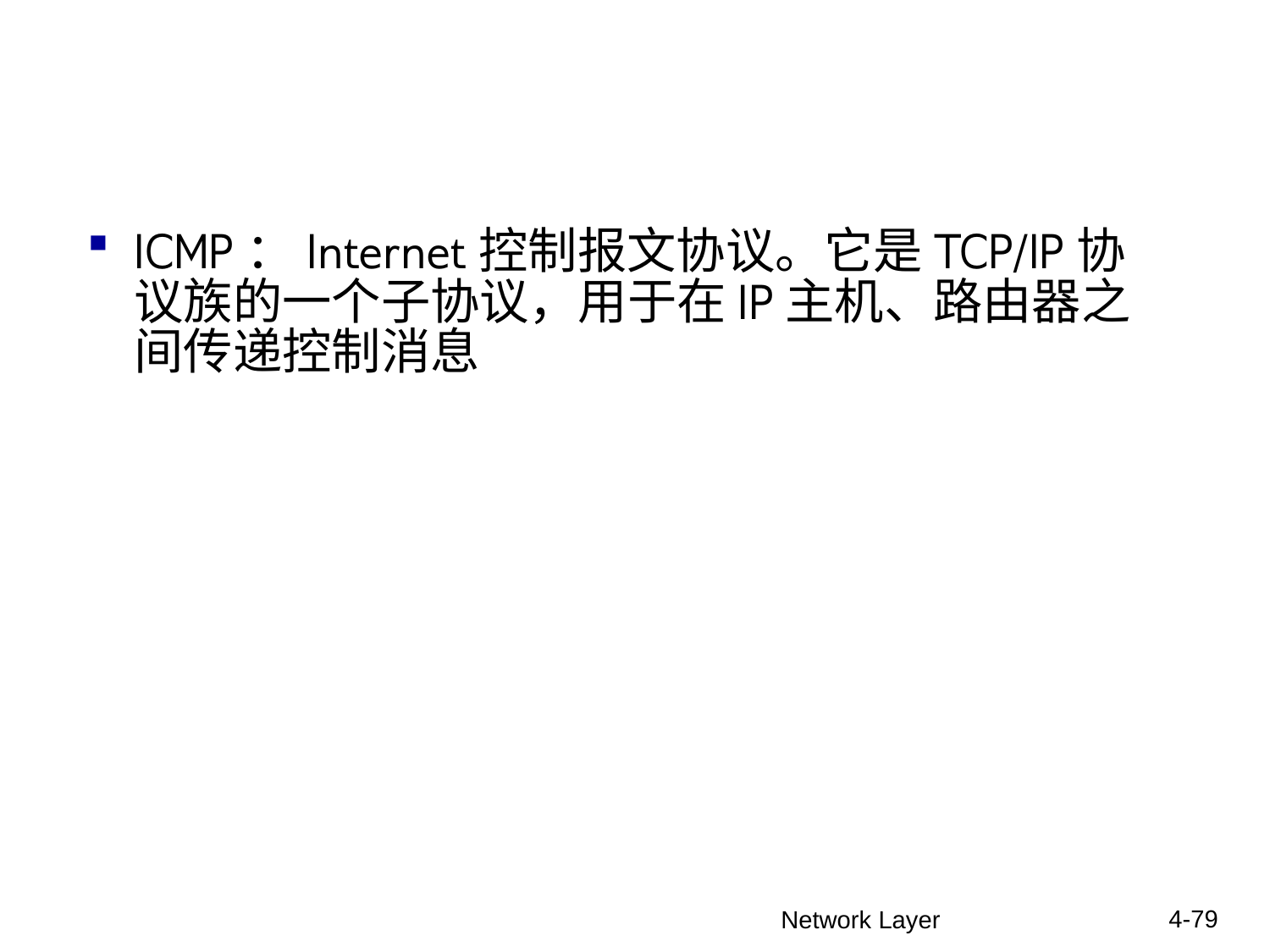

#
ICMP：Internet控制报文协议。它是TCP/IP协议族的一个子协议，用于在IP主机、路由器之间传递控制消息
4-79
Network Layer